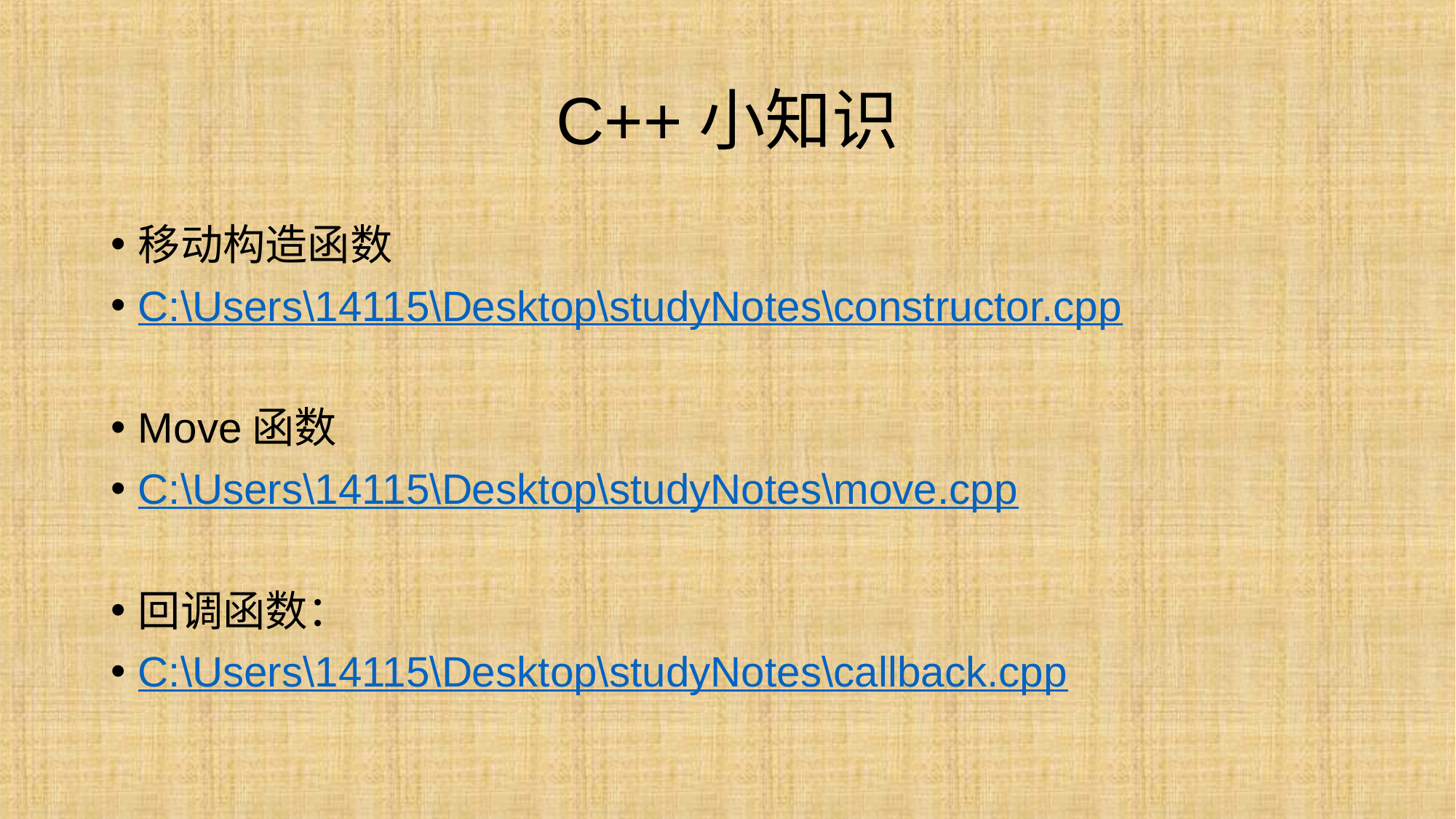

# C++小知识
移动构造函数
C:\Users\14115\Desktop\studyNotes\constructor.cpp

Move函数
C:\Users\14115\Desktop\studyNotes\move.cpp

回调函数：
C:\Users\14115\Desktop\studyNotes\callback.cpp